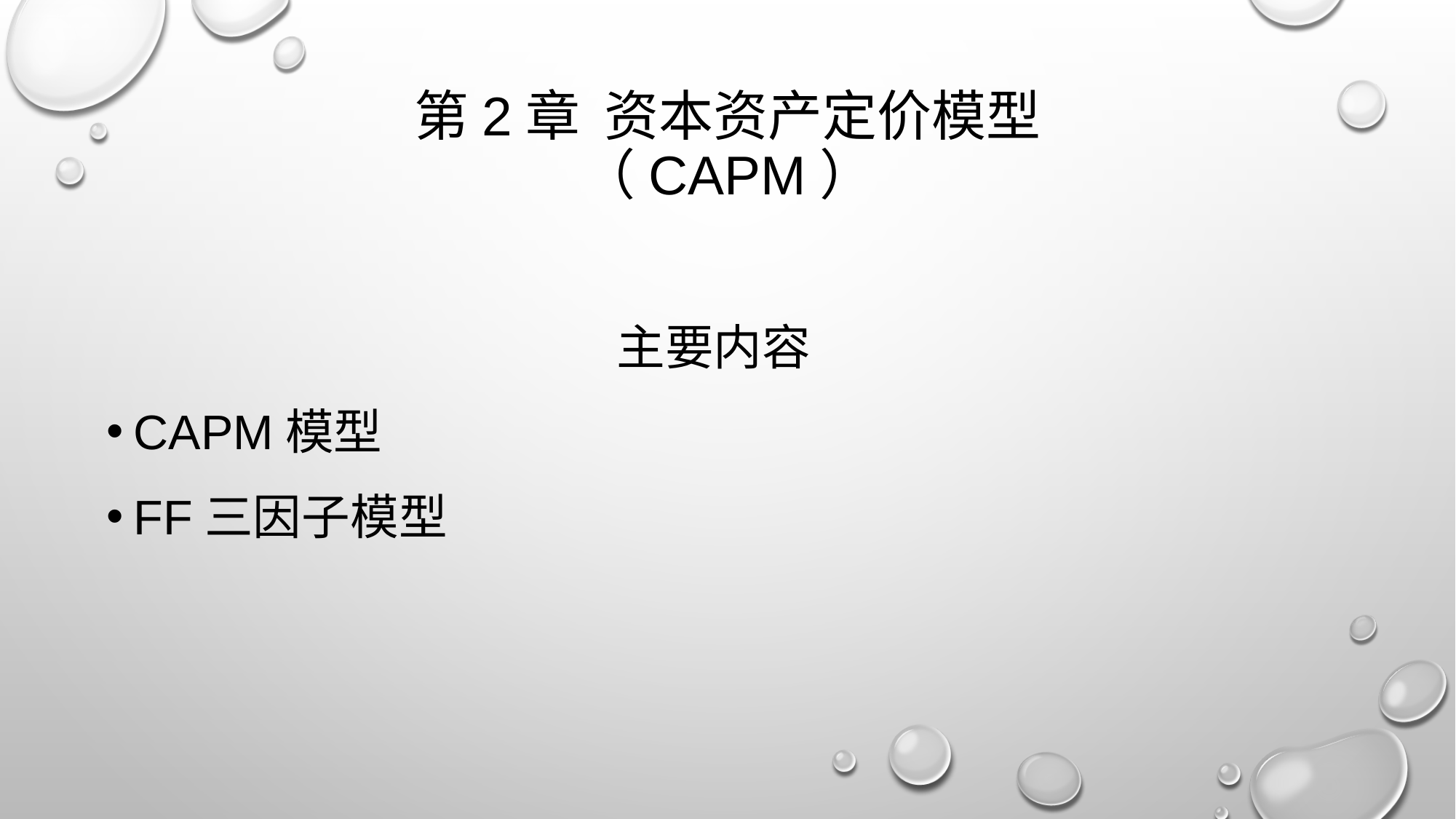

# 第2章  资本资产定价模型 （CAPM）
主要内容
CAPM模型
FF三因子模型